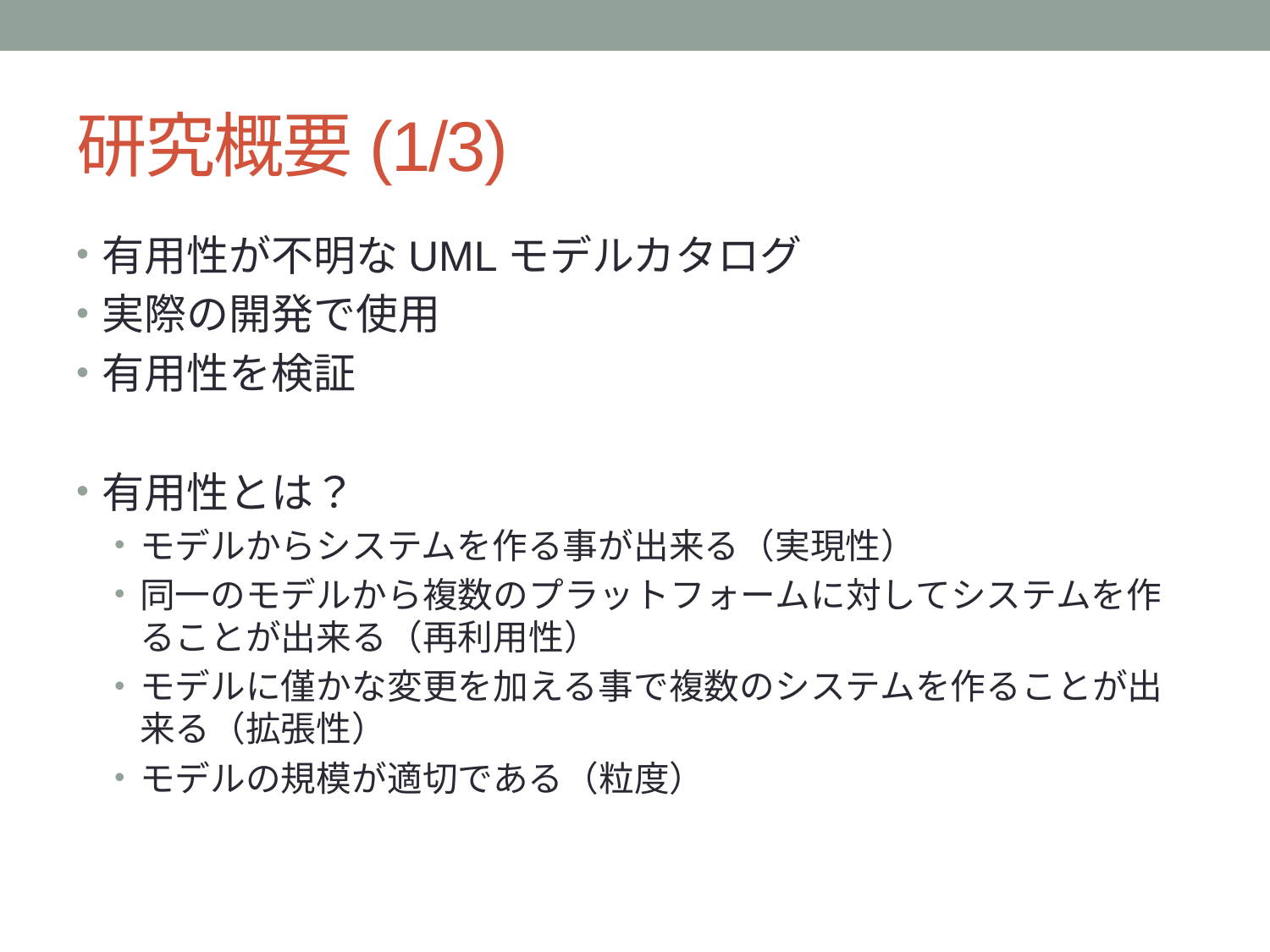

# 研究概要(1/3)
有用性が不明なUMLモデルカタログ
実際の開発で使用
有用性を検証

有用性とは？
モデルからシステムを作る事が出来る（実現性）
同一のモデルから複数のプラットフォームに対してシステムを作ることが出来る（再利用性）
モデルに僅かな変更を加える事で複数のシステムを作ることが出来る（拡張性）
モデルの規模が適切である（粒度）